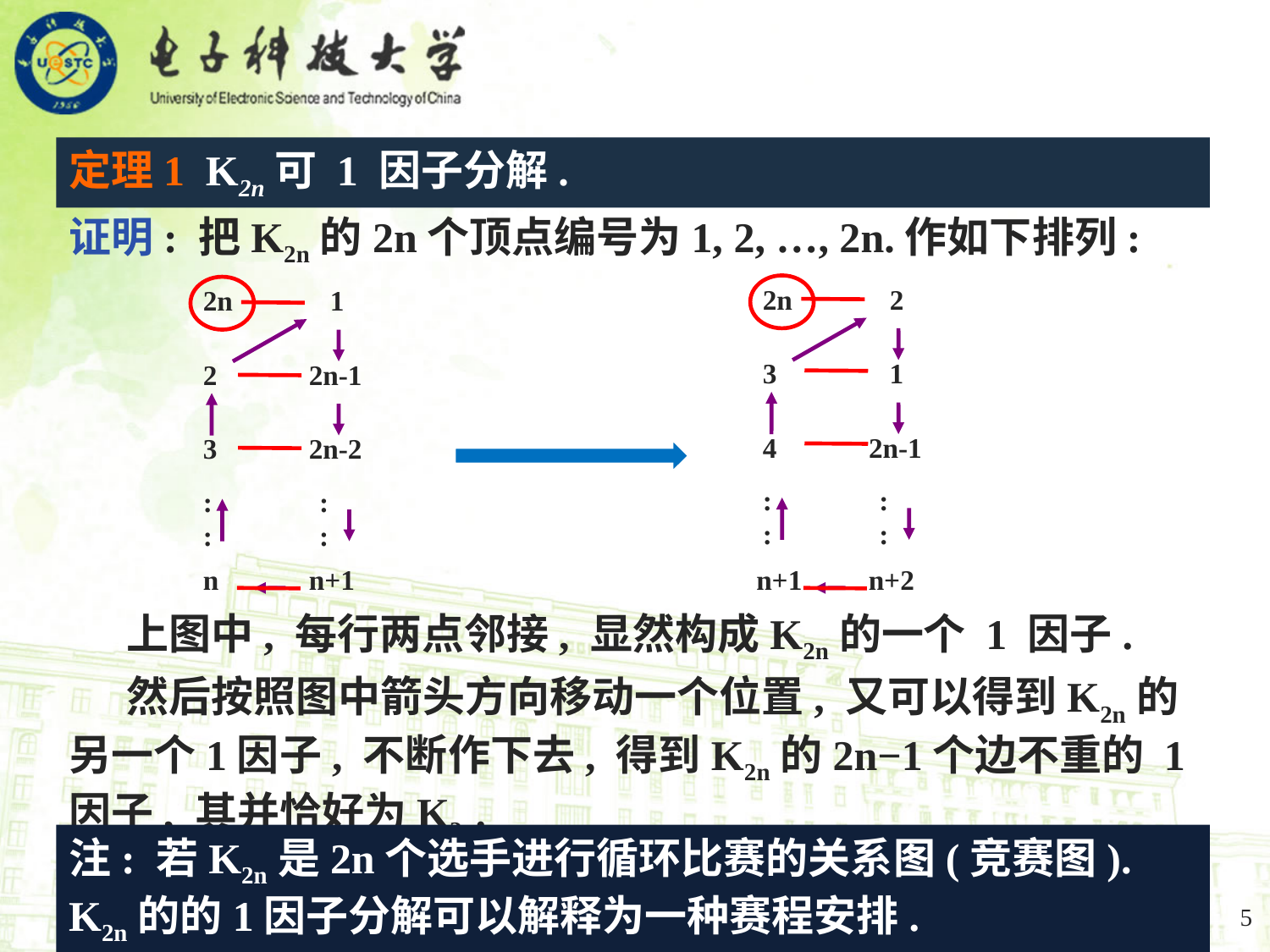

定理1  K2n可 1 因子分解.
证明: 把K2n的2n个顶点编号为1, 2, …, 2n.作如下排列:
2n

2

3
   1

4
2n-1
:
:
:
:

n+1
n+2

2n

1

2
2n-1

3
2n-2
:
:
:
:

n
n+1

     上图中, 每行两点邻接, 显然构成K2n的一个 1 因子.
     然后按照图中箭头方向移动一个位置, 又可以得到K2n的另一个1因子, 不断作下去, 得到K2n的2n−1个边不重的 1 因子, 其并恰好为K2n.                                                                          □
注: 若K2n是2n个选手进行循环比赛的关系图(竞赛图). K2n的的1因子分解可以解释为一种赛程安排.
5